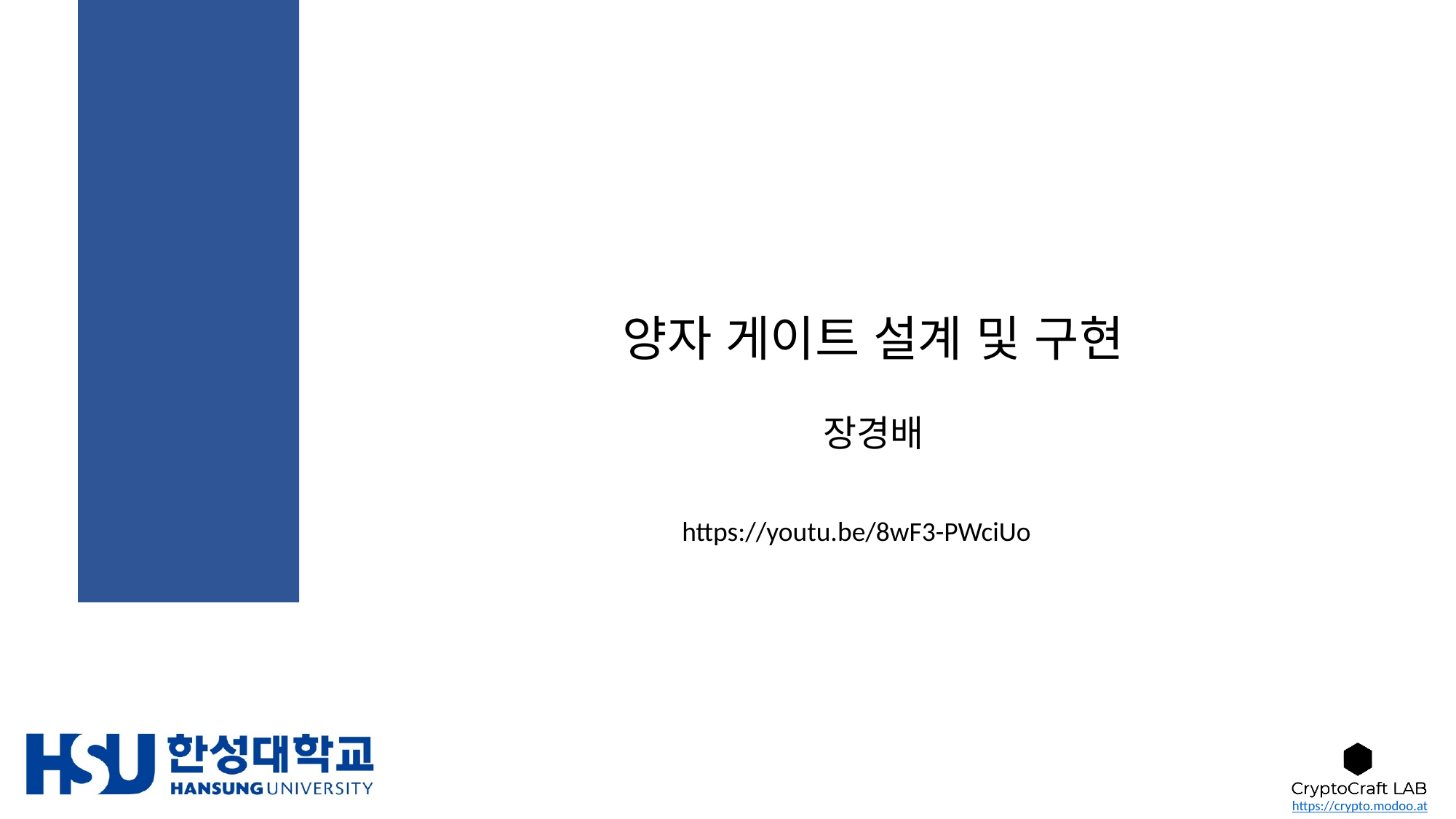

# 양자 게이트 설계 및 구현
장경배
https://youtu.be/8wF3-PWciUo